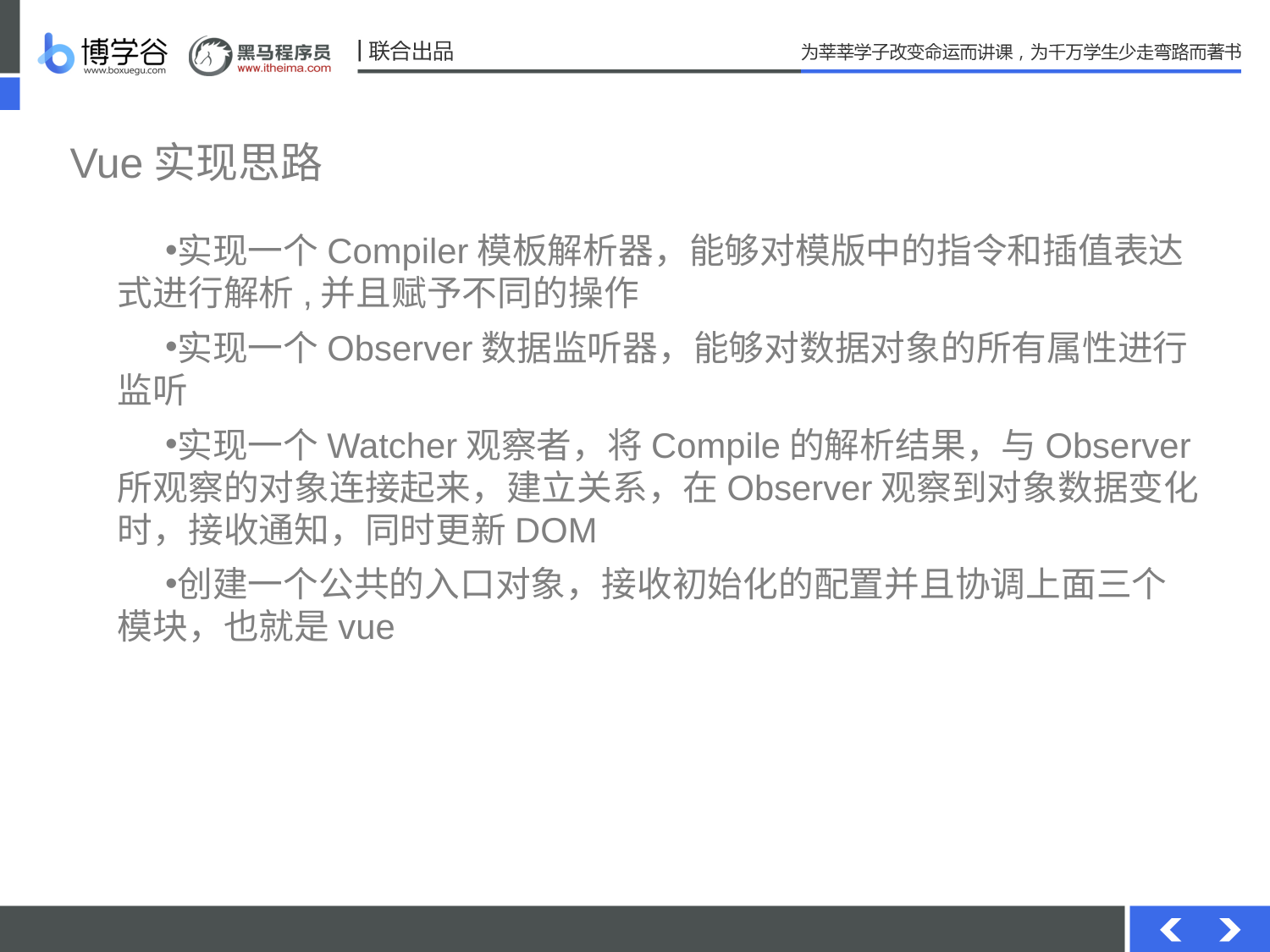

# Vue实现思路
实现一个Compiler模板解析器，能够对模版中的指令和插值表达式进行解析,并且赋予不同的操作
实现一个Observer数据监听器，能够对数据对象的所有属性进行监听
实现一个Watcher观察者，将Compile的解析结果，与Observer所观察的对象连接起来，建立关系，在Observer观察到对象数据变化时，接收通知，同时更新DOM
创建一个公共的入口对象，接收初始化的配置并且协调上面三个模块，也就是vue